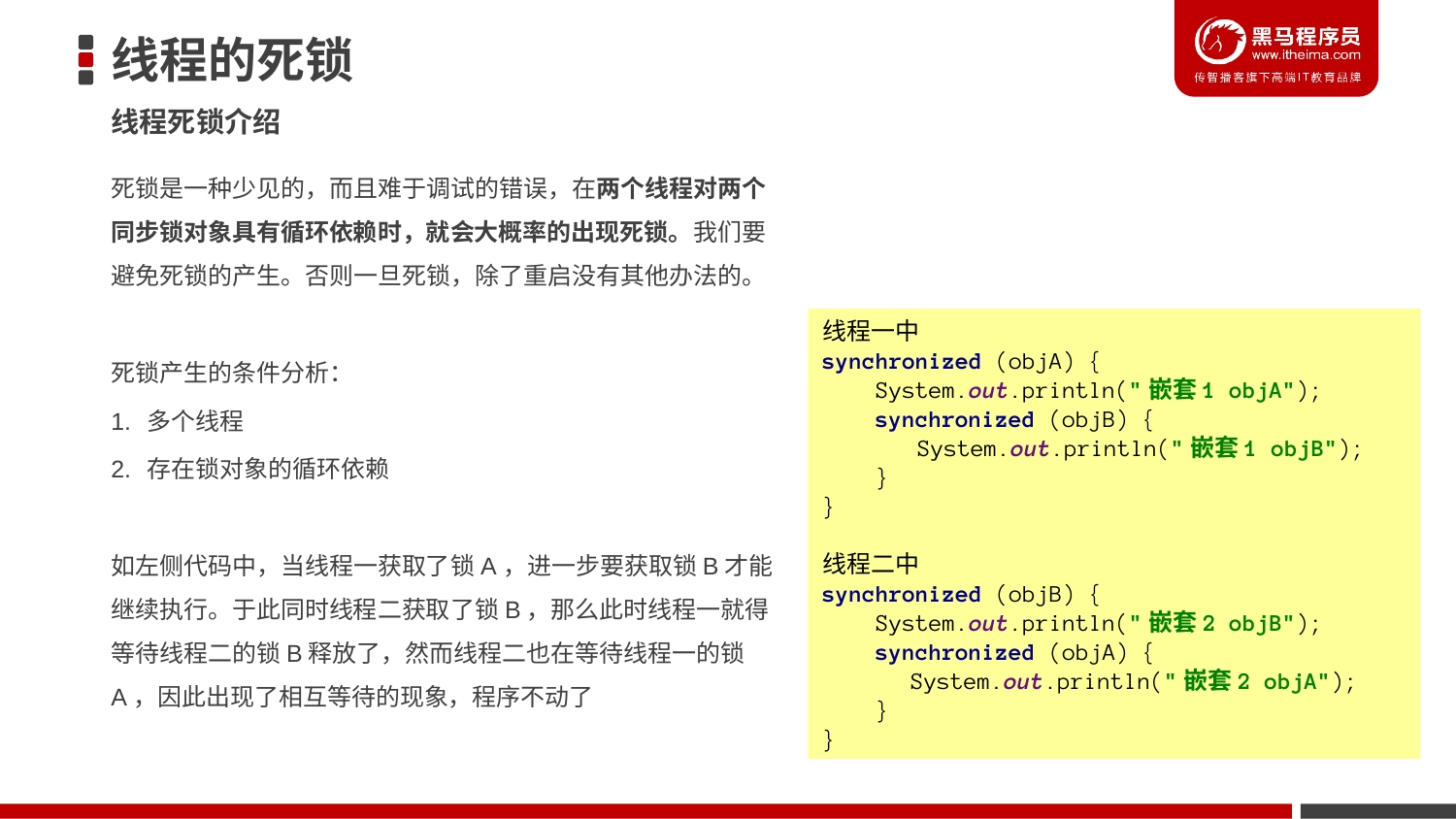

# 线程的死锁
线程死锁介绍
死锁是一种少见的，而且难于调试的错误，在两个线程对两个同步锁对象具有循环依赖时，就会大概率的出现死锁。我们要避免死锁的产生。否则一旦死锁，除了重启没有其他办法的。

死锁产生的条件分析：
多个线程
存在锁对象的循环依赖

如左侧代码中，当线程一获取了锁A，进一步要获取锁B才能继续执行。于此同时线程二获取了锁B，那么此时线程一就得等待线程二的锁B释放了，然而线程二也在等待线程一的锁A，因此出现了相互等待的现象，程序不动了
线程一中
synchronized (objA) {
    System.out.println("嵌套1 objA");
    synchronized (objB) {
              System.out.println("嵌套1 objB");
    }
}
线程二中
synchronized (objB) {
    System.out.println("嵌套2 objB");
    synchronized (objA) {
             System.out.println("嵌套2 objA");
    }
}